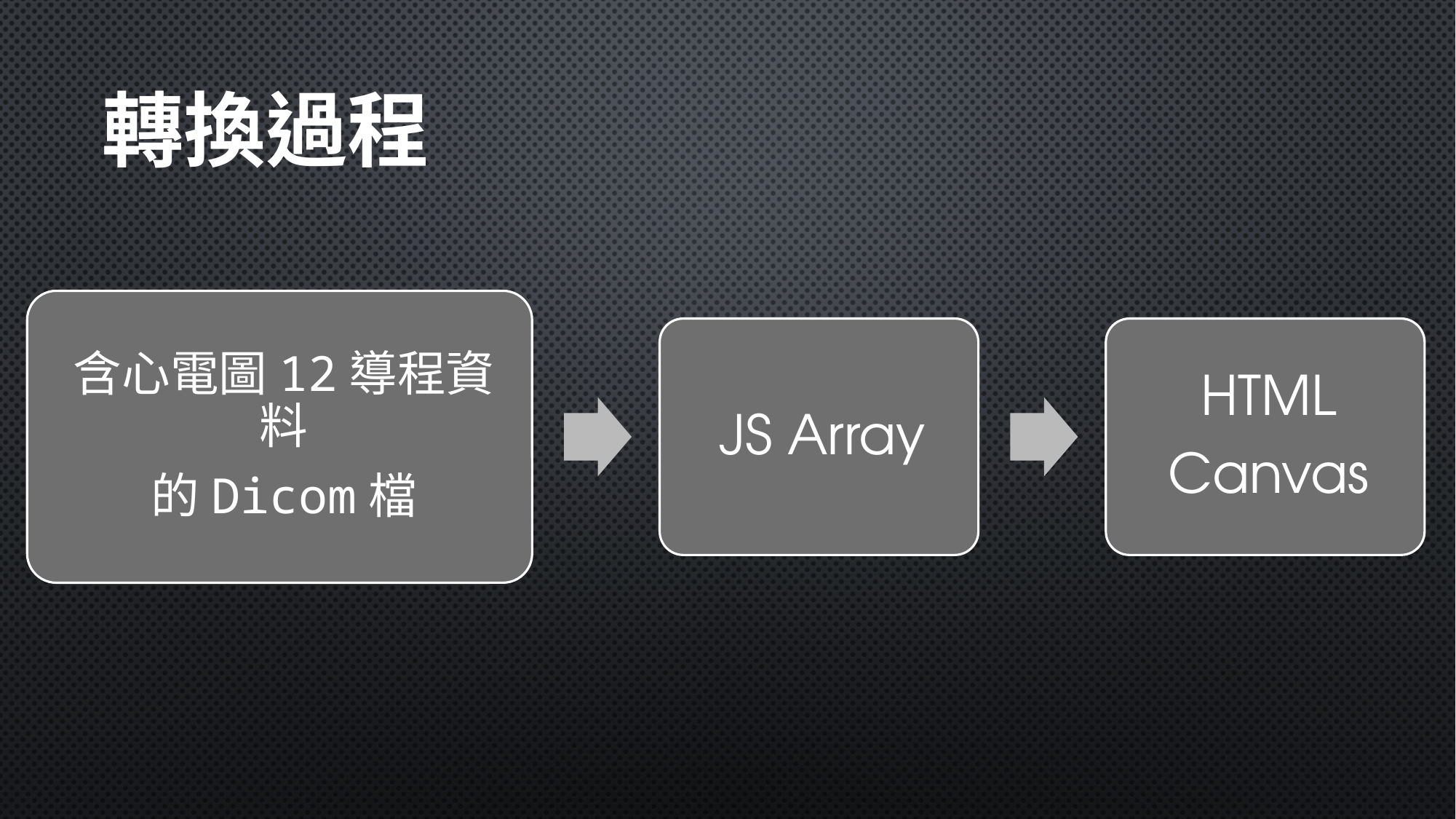

# 轉換過程
含心電圖12導程資料
的Dicom檔

JS Array

HTML
Canvas